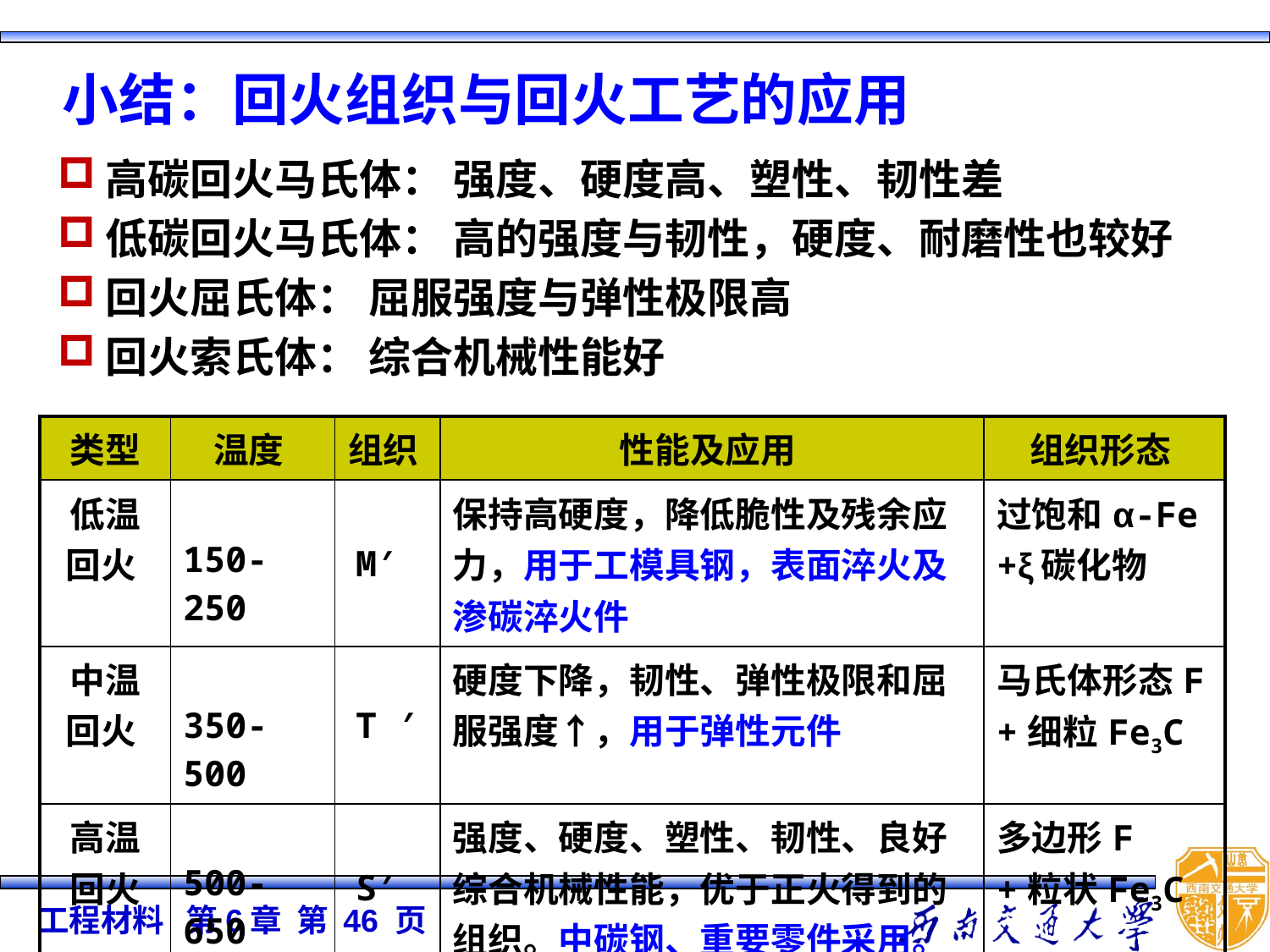

小结：回火组织与回火工艺的应用
高碳回火马氏体： 强度、硬度高、塑性、韧性差
低碳回火马氏体： 高的强度与韧性，硬度、耐磨性也较好
回火屈氏体： 屈服强度与弹性极限高
回火索氏体： 综合机械性能好
| 类型 | 温度 | 组织 | 性能及应用 | 组织形态 |
| --- | --- | --- | --- | --- |
| 低温回火 | 150-250 | M′ | 保持高硬度，降低脆性及残余应力，用于工模具钢，表面淬火及渗碳淬火件 | 过饱和α-Fe +ξ碳化物 |
| 中温回火 | 350-500 | T ′ | 硬度下降，韧性、弹性极限和屈服强度↑，用于弹性元件 | 马氏体形态F +细粒Fe3C |
| 高温回火 | 500-650 | S′ | 强度、硬度、塑性、韧性、良好综合机械性能，优于正火得到的组织。中碳钢、重要零件采用。 | 多边形F +粒状Fe3C |